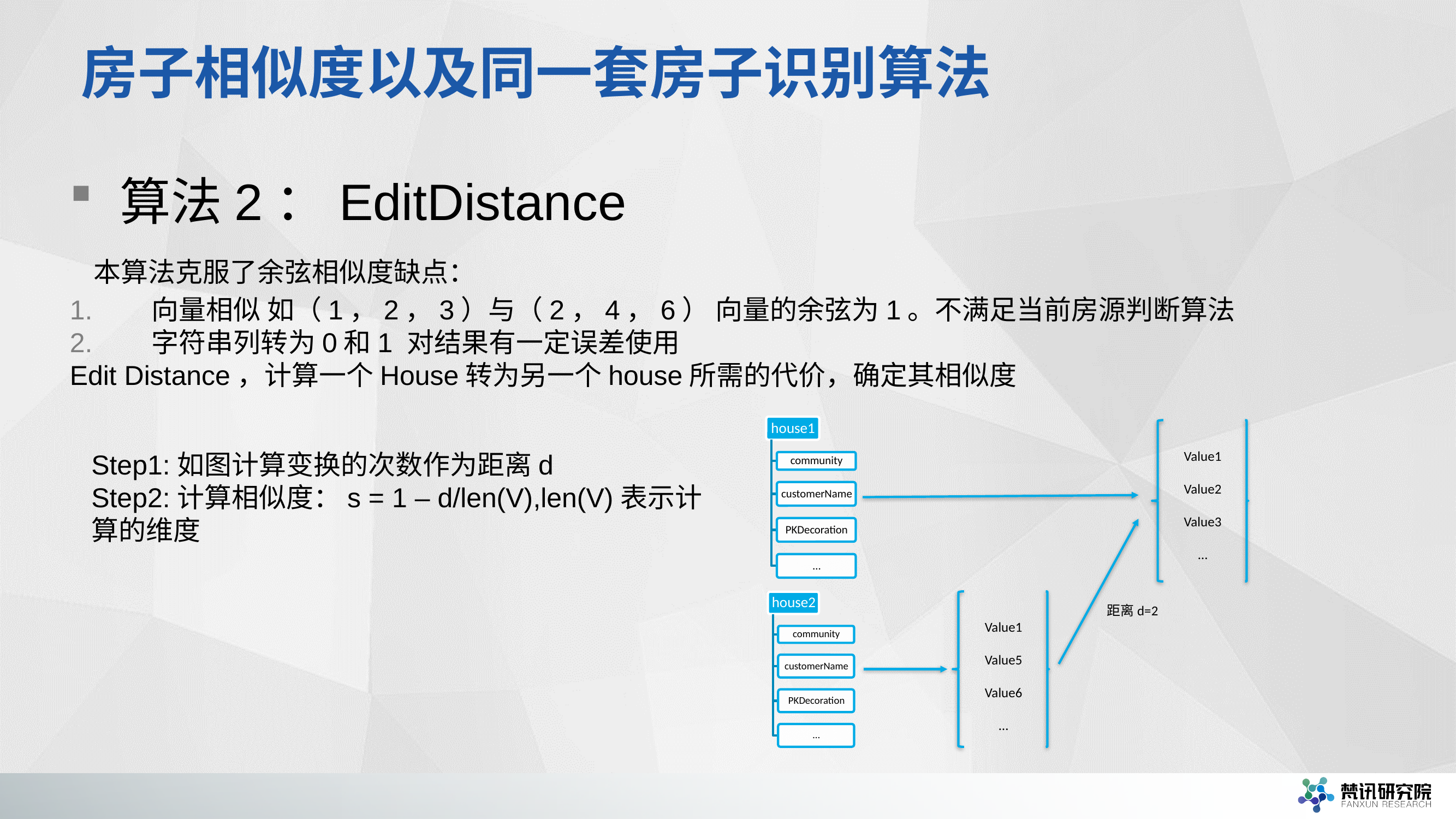

# 房子相似度以及同一套房子识别算法
算法2：EditDistance
 本算法克服了余弦相似度缺点：
向量相似 如（1，2，3）与（2，4，6） 向量的余弦为1。不满足当前房源判断算法
字符串列转为0和1 对结果有一定误差使用
Edit Distance，计算一个House转为另一个house所需的代价，确定其相似度
house1
community
customerName
PKDecoration
…

Value1
Value2
Value3
…
Step1:如图计算变换的次数作为距离d
Step2:计算相似度：s = 1 – d/len(V),len(V)表示计算的维度

Value1
Value5
Value6
…
house2
community
customerName
PKDecoration
…
距离d=2